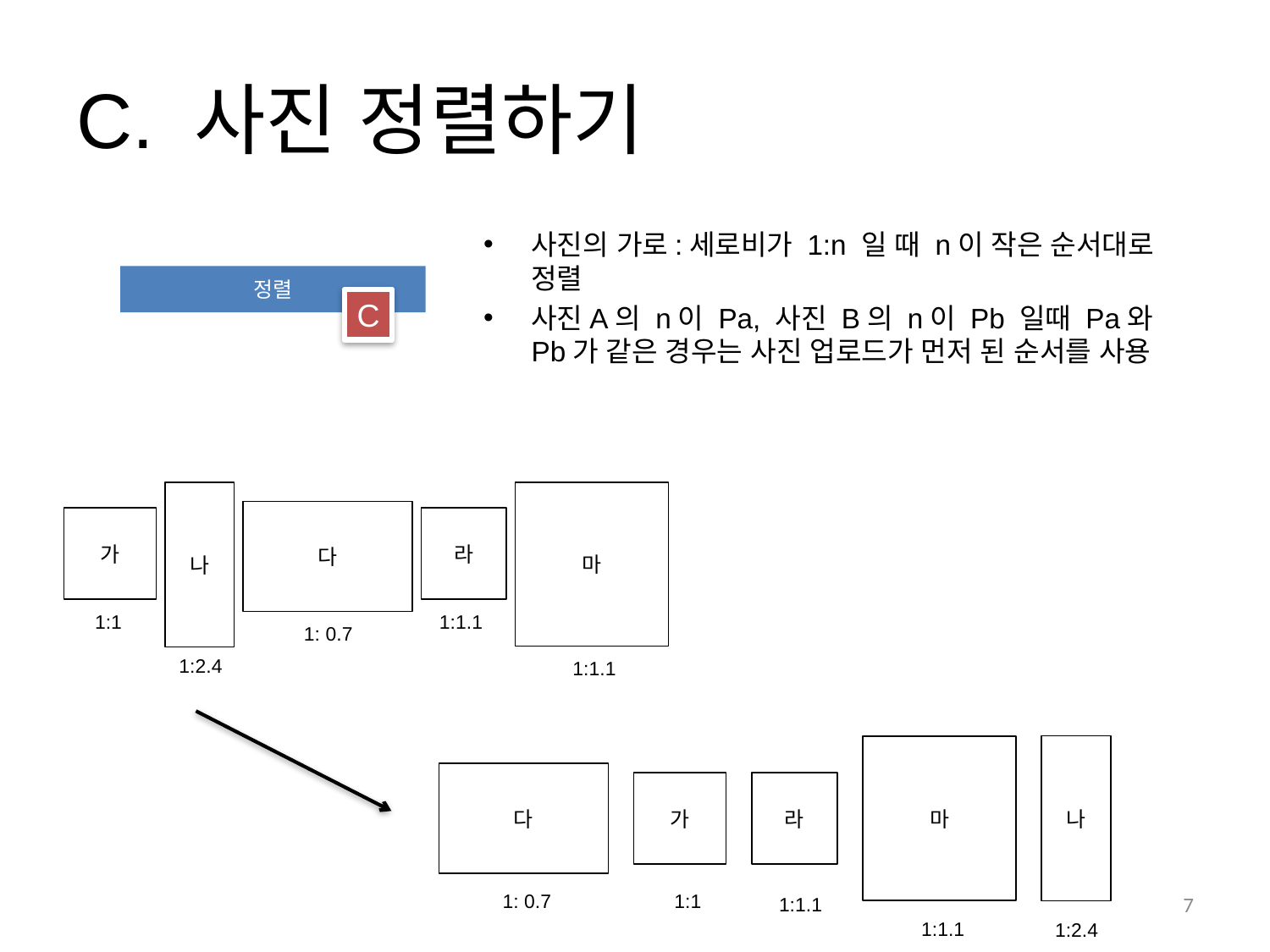

# C. 사진 정렬하기
사진의 가로:세로비가 1:n 일 때 n이 작은 순서대로 정렬
사진A의 n이 Pa, 사진 B의 n이 Pb 일때 Pa와 Pb가 같은 경우는 사진 업로드가 먼저 된 순서를 사용
정렬
C
나
마
다
라
가
1:1
1:1.1
1: 0.7
1:2.4
1:1.1
나
마
다
라
가
7
1: 0.7
1:1
1:1.1
1:1.1
1:2.4